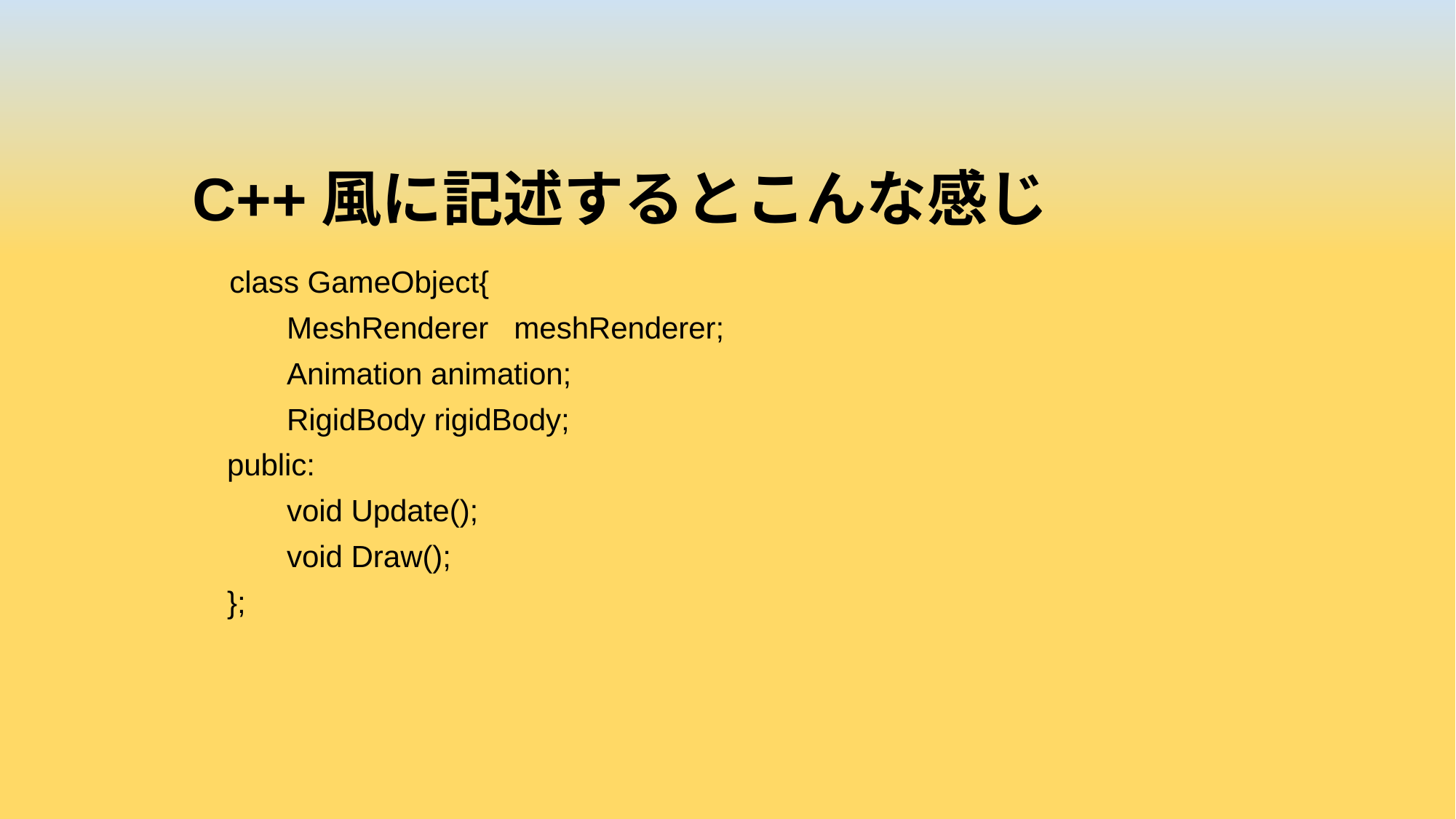

# C++風に記述するとこんな感じ
　class GameObject{
           MeshRenderer   meshRenderer;
           Animation animation;
           RigidBody rigidBody;
    public:
           void Update();
           void Draw();
    };